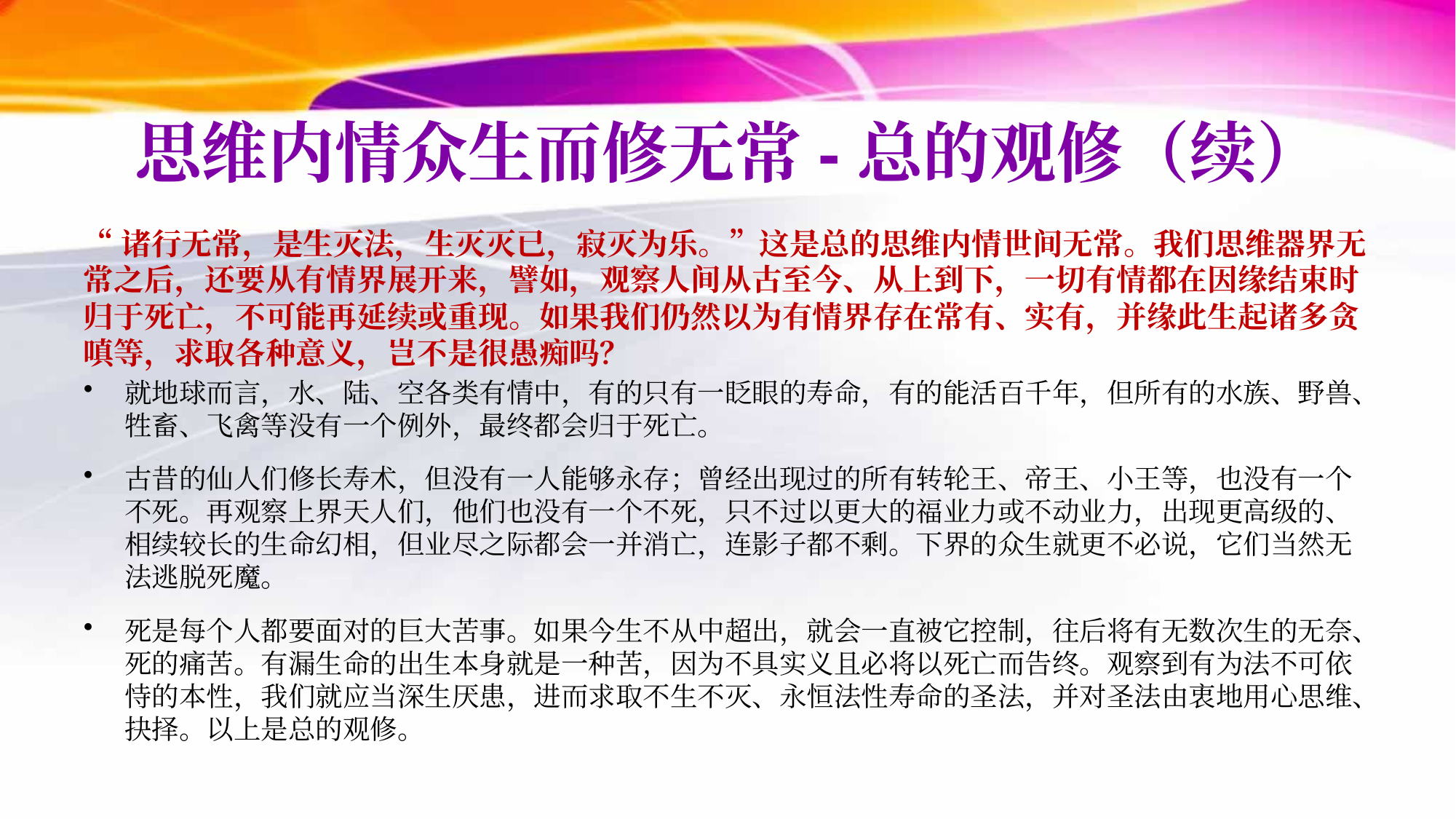

# 思维内情众生而修无常-总的观修（续）
“诸行无常，是生灭法，生灭灭已，寂灭为乐。”这是总的思维内情世间无常。我们思维器界无常之后，还要从有情界展开来，譬如，观察人间从古至今、从上到下，一切有情都在因缘结束时归于死亡，不可能再延续或重现。如果我们仍然以为有情界存在常有、实有，并缘此生起诸多贪嗔等，求取各种意义，岂不是很愚痴吗？
就地球而言，水、陆、空各类有情中，有的只有一眨眼的寿命，有的能活百千年，但所有的水族、野兽、牲畜、飞禽等没有一个例外，最终都会归于死亡。

古昔的仙人们修长寿术，但没有一人能够永存；曾经出现过的所有转轮王、帝王、小王等，也没有一个不死。再观察上界天人们，他们也没有一个不死，只不过以更大的福业力或不动业力，出现更高级的、相续较长的生命幻相，但业尽之际都会一并消亡，连影子都不剩。下界的众生就更不必说，它们当然无法逃脱死魔。

死是每个人都要面对的巨大苦事。如果今生不从中超出，就会一直被它控制，往后将有无数次生的无奈、死的痛苦。有漏生命的出生本身就是一种苦，因为不具实义且必将以死亡而告终。观察到有为法不可依恃的本性，我们就应当深生厌患，进而求取不生不灭、永恒法性寿命的圣法，并对圣法由衷地用心思维、抉择。以上是总的观修。